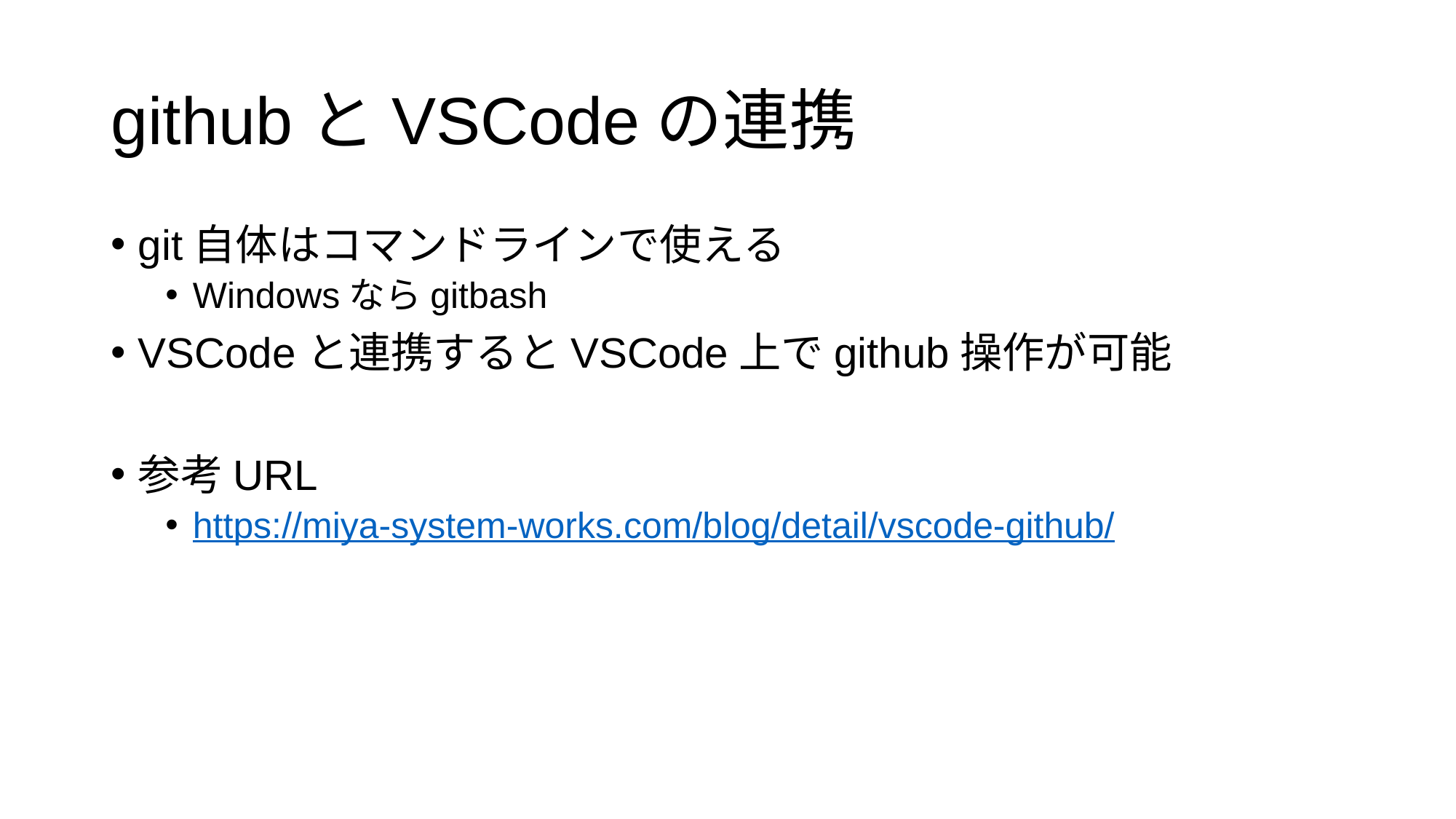

# githubとVSCodeの連携
git自体はコマンドラインで使える
Windowsならgitbash
VSCodeと連携するとVSCode上でgithub操作が可能

参考URL
https://miya-system-works.com/blog/detail/vscode-github/